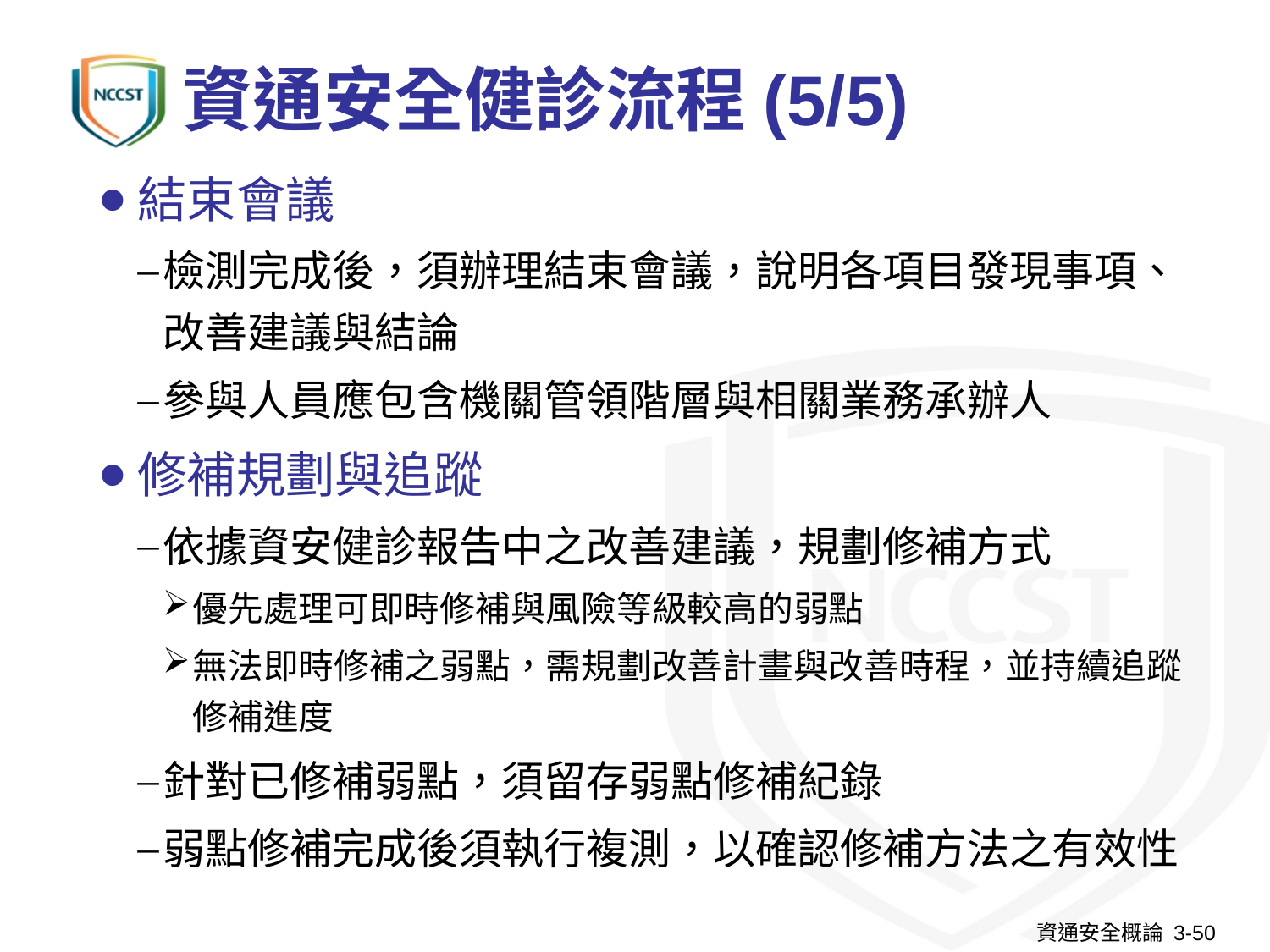

# 資通安全健診流程(5/5)
結束會議
檢測完成後，須辦理結束會議，說明各項目發現事項、改善建議與結論
參與人員應包含機關管領階層與相關業務承辦人
修補規劃與追蹤
依據資安健診報告中之改善建議，規劃修補方式
優先處理可即時修補與風險等級較高的弱點
無法即時修補之弱點，需規劃改善計畫與改善時程，並持續追蹤修補進度
針對已修補弱點，須留存弱點修補紀錄
弱點修補完成後須執行複測，以確認修補方法之有效性